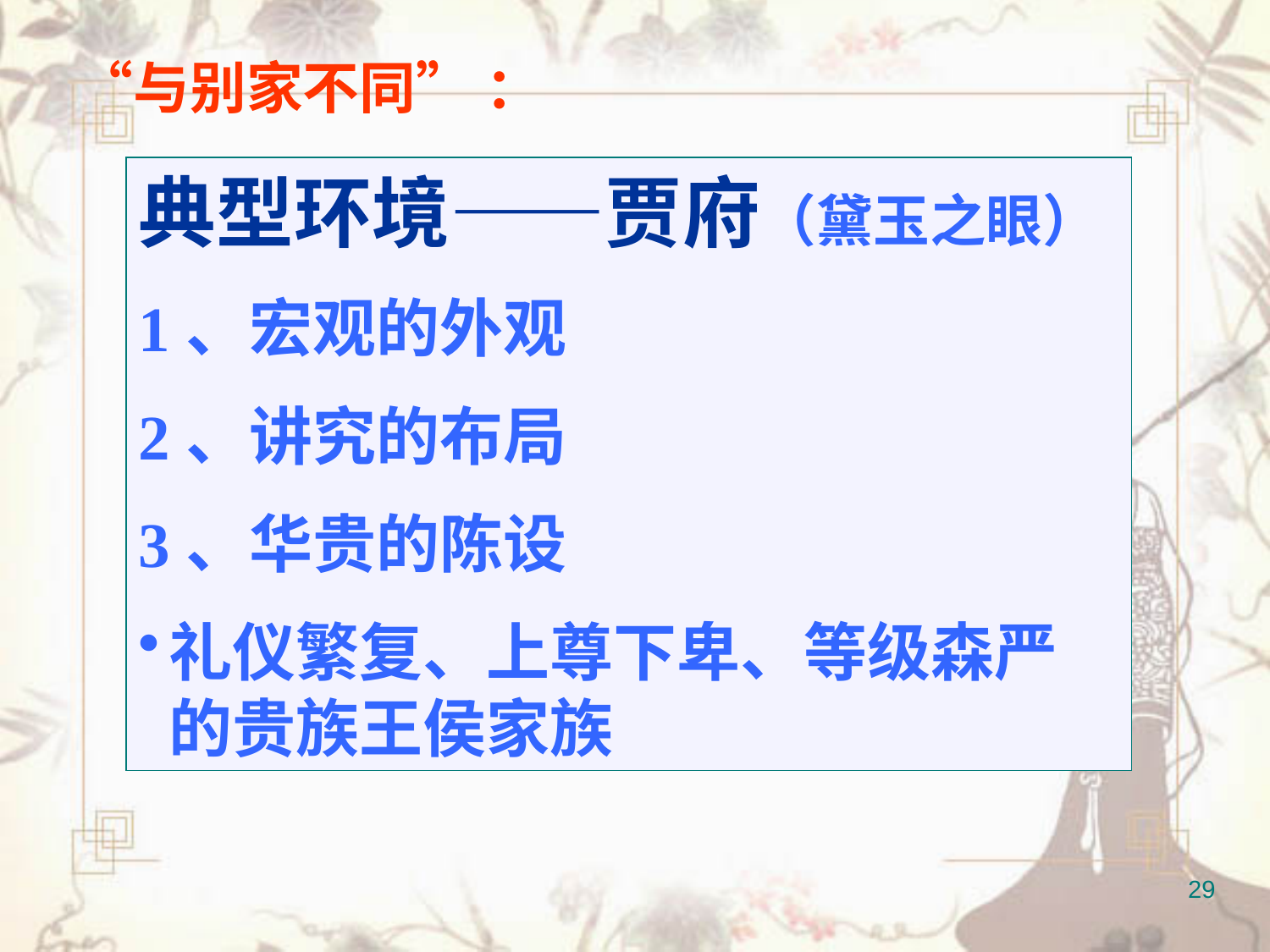

“与别家不同” ：
典型环境——贾府（黛玉之眼）
1、宏观的外观
2、讲究的布局
3、华贵的陈设
礼仪繁复、上尊下卑、等级森严的贵族王侯家族
29